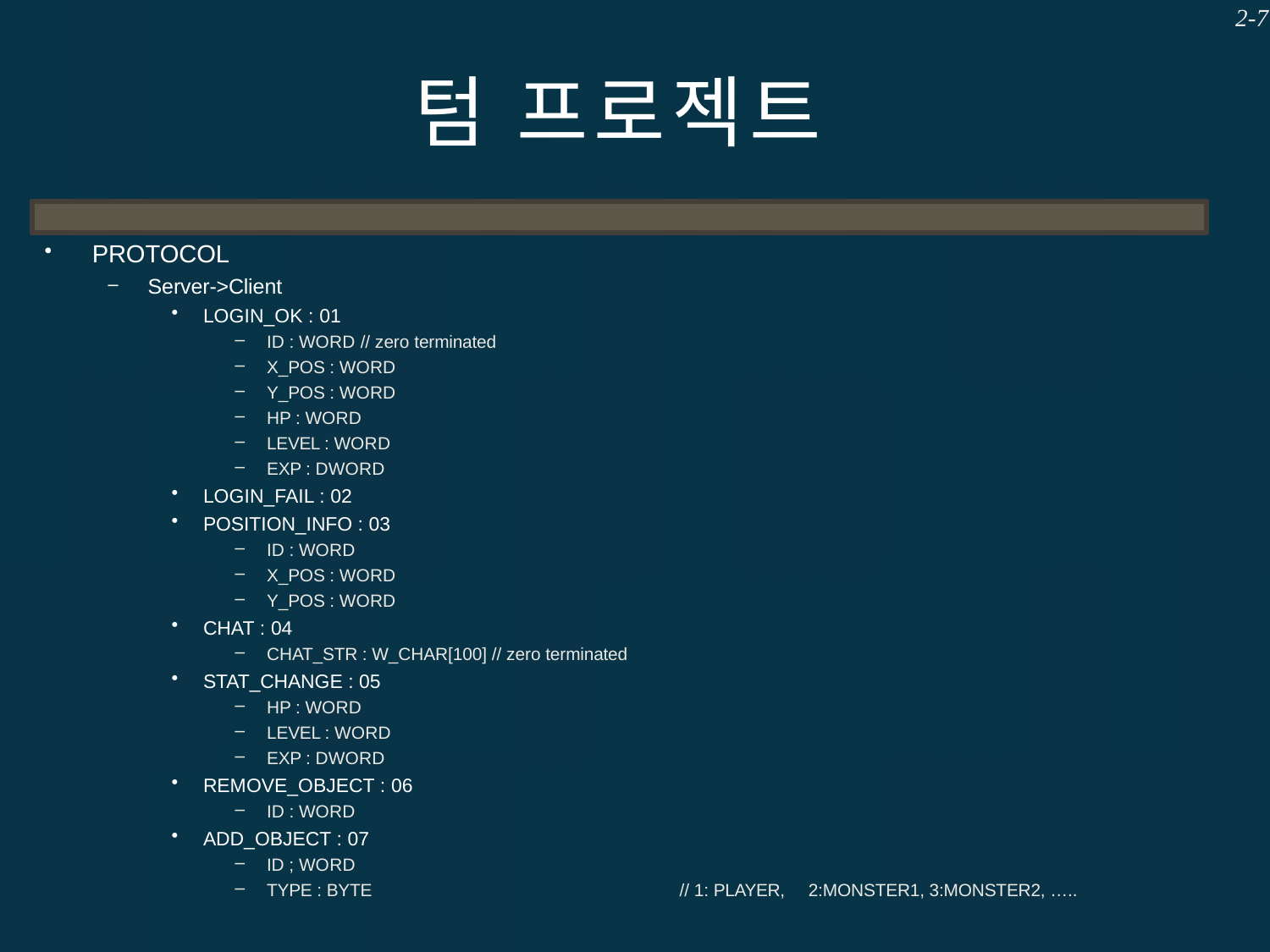

2-7
# 텀 프로젝트
PROTOCOL
Server->Client
LOGIN_OK : 01
ID : WORD // zero terminated
X_POS : WORD
Y_POS : WORD
HP : WORD
LEVEL : WORD
EXP : DWORD
LOGIN_FAIL : 02
POSITION_INFO : 03
ID : WORD
X_POS : WORD
Y_POS : WORD
CHAT : 04
CHAT_STR : W_CHAR[100] // zero terminated
STAT_CHANGE : 05
HP : WORD
LEVEL : WORD
EXP : DWORD
REMOVE_OBJECT : 06
ID : WORD
ADD_OBJECT : 07
ID ; WORD
TYPE : BYTE
// 1: PLAYER,	2:MONSTER1, 3:MONSTER2, …..